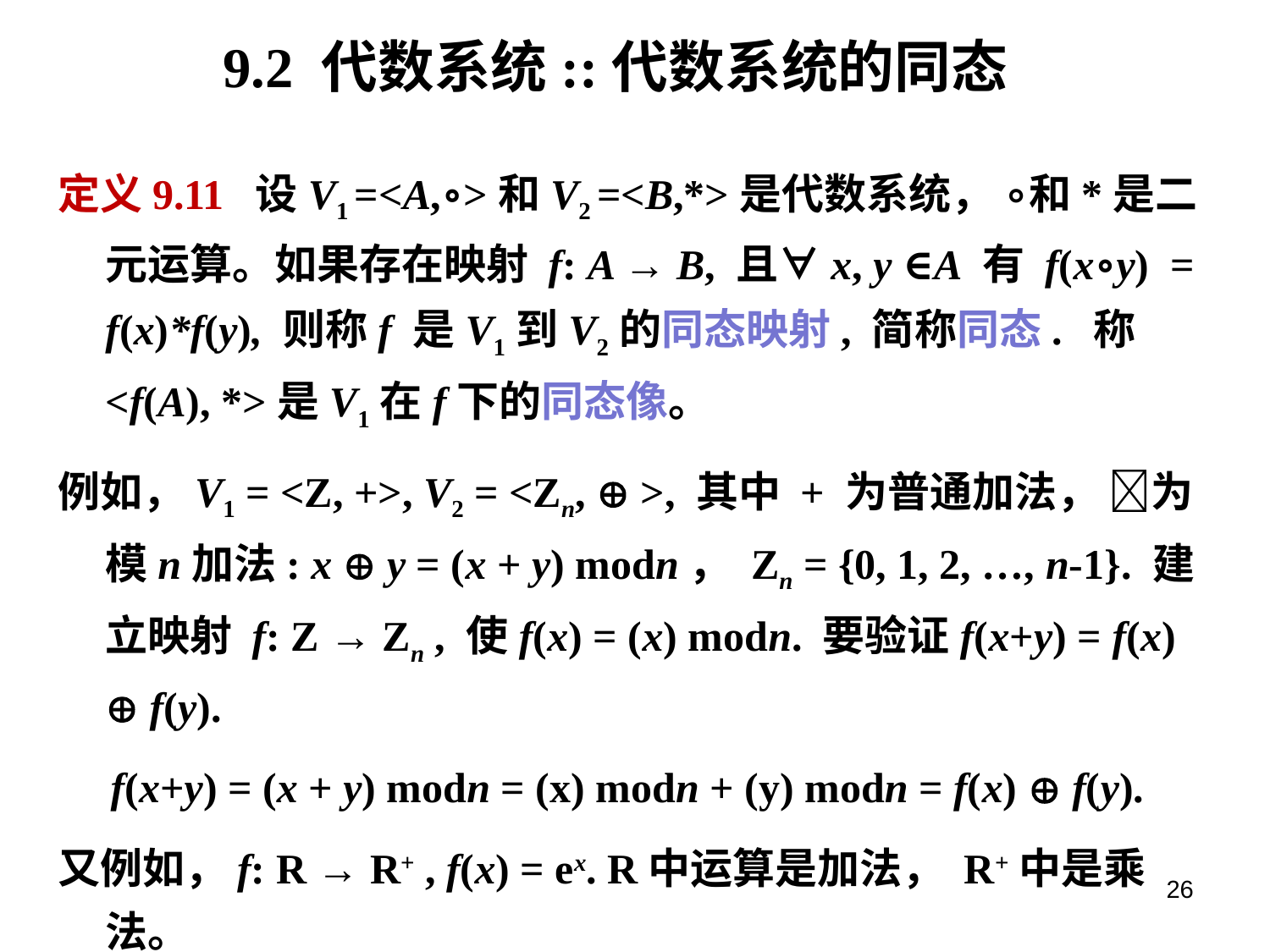

# 9.2 代数系统::代数系统的同态
定义9.11  设V1 =<A,∘>和V2 =<B,*>是代数系统， ∘和*是二元运算。如果存在映射 f: A → B, 且∀x, y ∈A 有 f(x∘y)  =  f(x)*f(y), 则称f 是V1到V2的同态映射, 简称同态.  称<f(A), *>是V1在f下的同态像。
例如，V1 = <Z, +>, V2 = <Zn, ⊕ >, 其中 + 为普通加法， ⊕为模n加法: x ⊕ y = (x + y) modn， Zn = {0, 1, 2, …, n-1}. 建立映射 f: Z → Zn , 使f(x) = (x) modn. 要验证f(x+y) = f(x) ⊕ f(y).
     f(x+y) = (x + y) modn = (x) modn + (y) modn = f(x) ⊕ f(y).
又例如，f: R → R+ , f(x) = ex. R中运算是加法， R+中是乘法。
    f(x+y) = ex+y = ex · ey = f(x) · f(y)
26